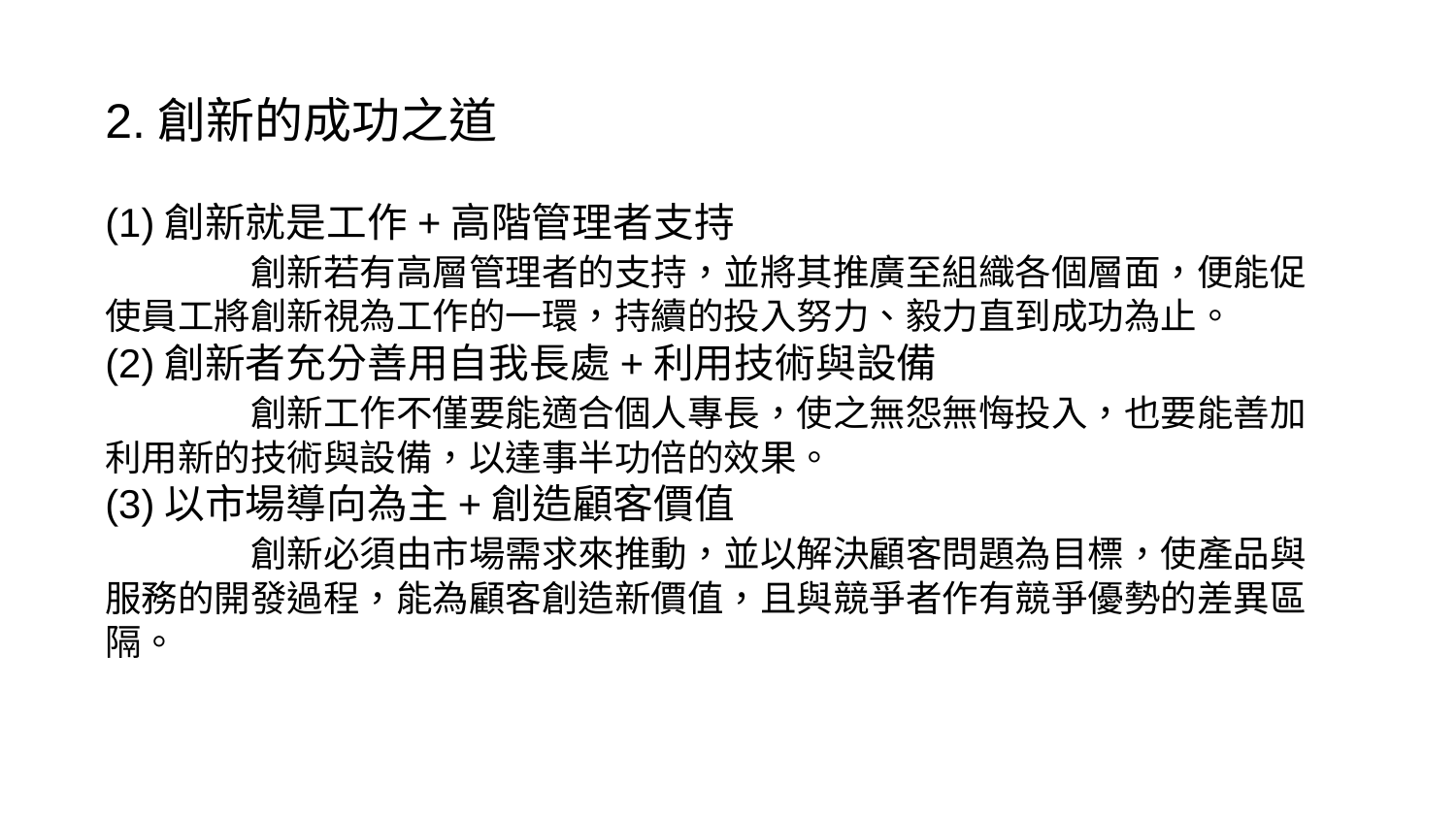

2.創新的成功之道

(1)創新就是工作+高階管理者支持
	創新若有高層管理者的支持，並將其推廣至組織各個層面，便能促使員工將創新視為工作的一環，持續的投入努力、毅力直到成功為止。
(2)創新者充分善用自我長處+利用技術與設備
	創新工作不僅要能適合個人專長，使之無怨無悔投入，也要能善加利用新的技術與設備，以達事半功倍的效果。
(3)以市場導向為主+創造顧客價值
	創新必須由市場需求來推動，並以解決顧客問題為目標，使產品與服務的開發過程，能為顧客創造新價值，且與競爭者作有競爭優勢的差異區隔。